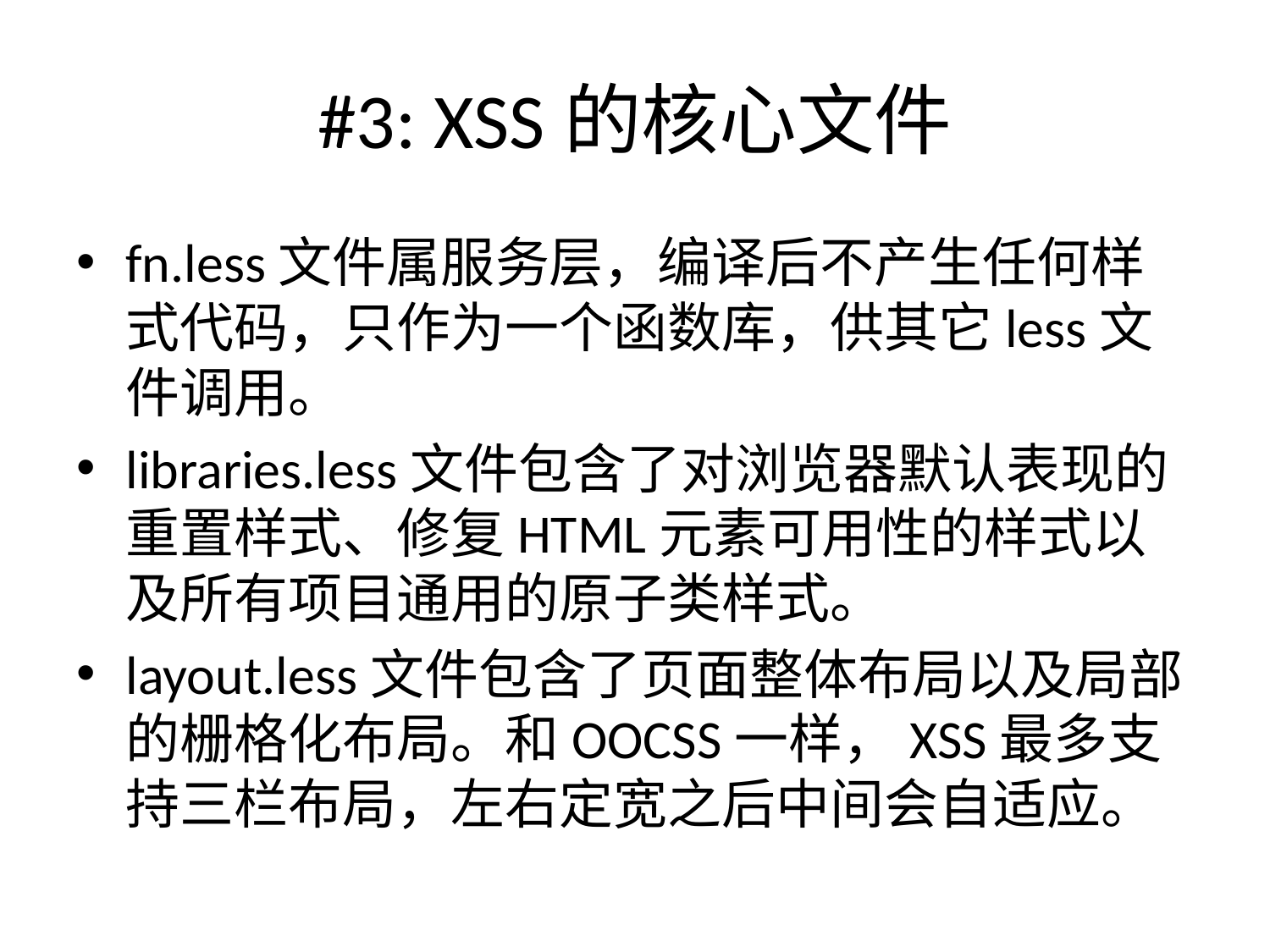

# #3: XSS的核心文件
fn.less文件属服务层，编译后不产生任何样式代码，只作为一个函数库，供其它less文件调用。
libraries.less文件包含了对浏览器默认表现的重置样式、修复HTML元素可用性的样式以及所有项目通用的原子类样式。
layout.less文件包含了页面整体布局以及局部的栅格化布局。和OOCSS一样，XSS最多支持三栏布局，左右定宽之后中间会自适应。